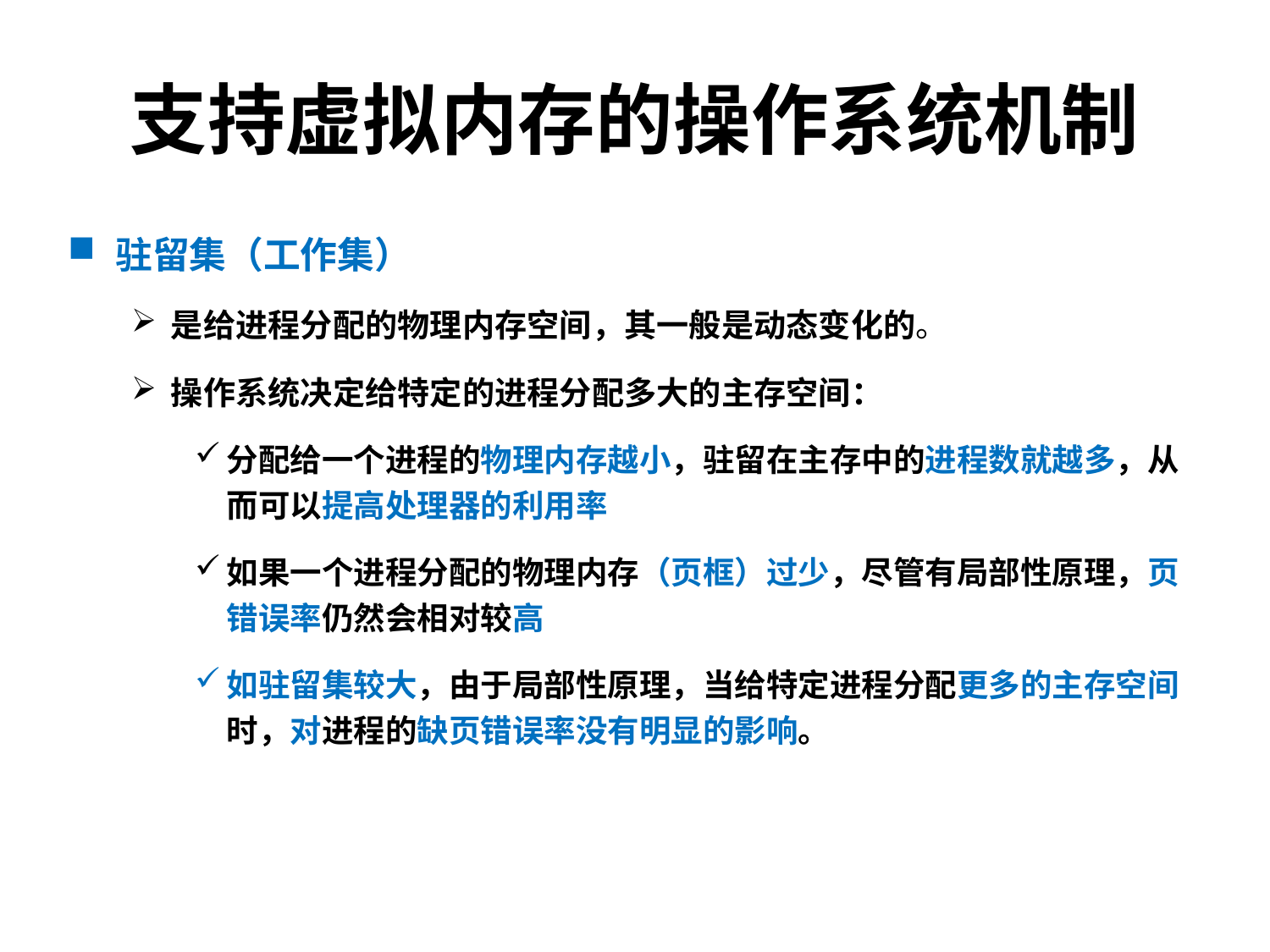

# 支持虚拟内存的操作系统机制
驻留集（工作集）
是给进程分配的物理内存空间，其一般是动态变化的。
操作系统决定给特定的进程分配多大的主存空间：
分配给一个进程的物理内存越小，驻留在主存中的进程数就越多，从而可以提高处理器的利用率
如果一个进程分配的物理内存（页框）过少，尽管有局部性原理，页错误率仍然会相对较高
如驻留集较大，由于局部性原理，当给特定进程分配更多的主存空间时，对进程的缺页错误率没有明显的影响。